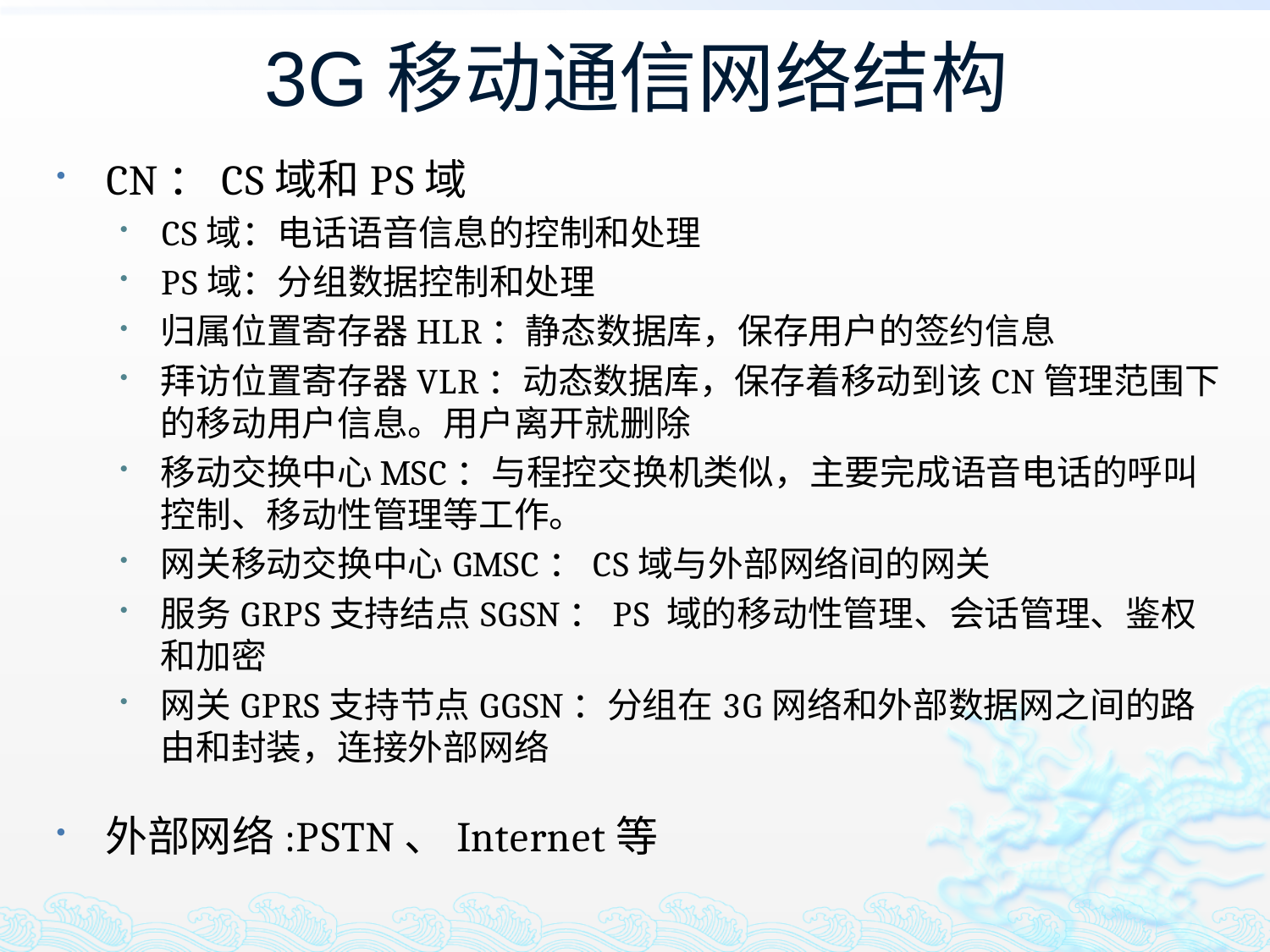

# 3G移动通信网络结构
CN：CS域和PS域
CS域：电话语音信息的控制和处理
PS域：分组数据控制和处理
归属位置寄存器HLR：静态数据库，保存用户的签约信息
拜访位置寄存器VLR：动态数据库，保存着移动到该CN管理范围下的移动用户信息。用户离开就删除
移动交换中心MSC：与程控交换机类似，主要完成语音电话的呼叫控制、移动性管理等工作。
网关移动交换中心GMSC：CS域与外部网络间的网关
服务GRPS支持结点SGSN：PS 域的移动性管理、会话管理、鉴权和加密
网关GPRS支持节点GGSN：分组在3G网络和外部数据网之间的路由和封装，连接外部网络
外部网络:PSTN、Internet等